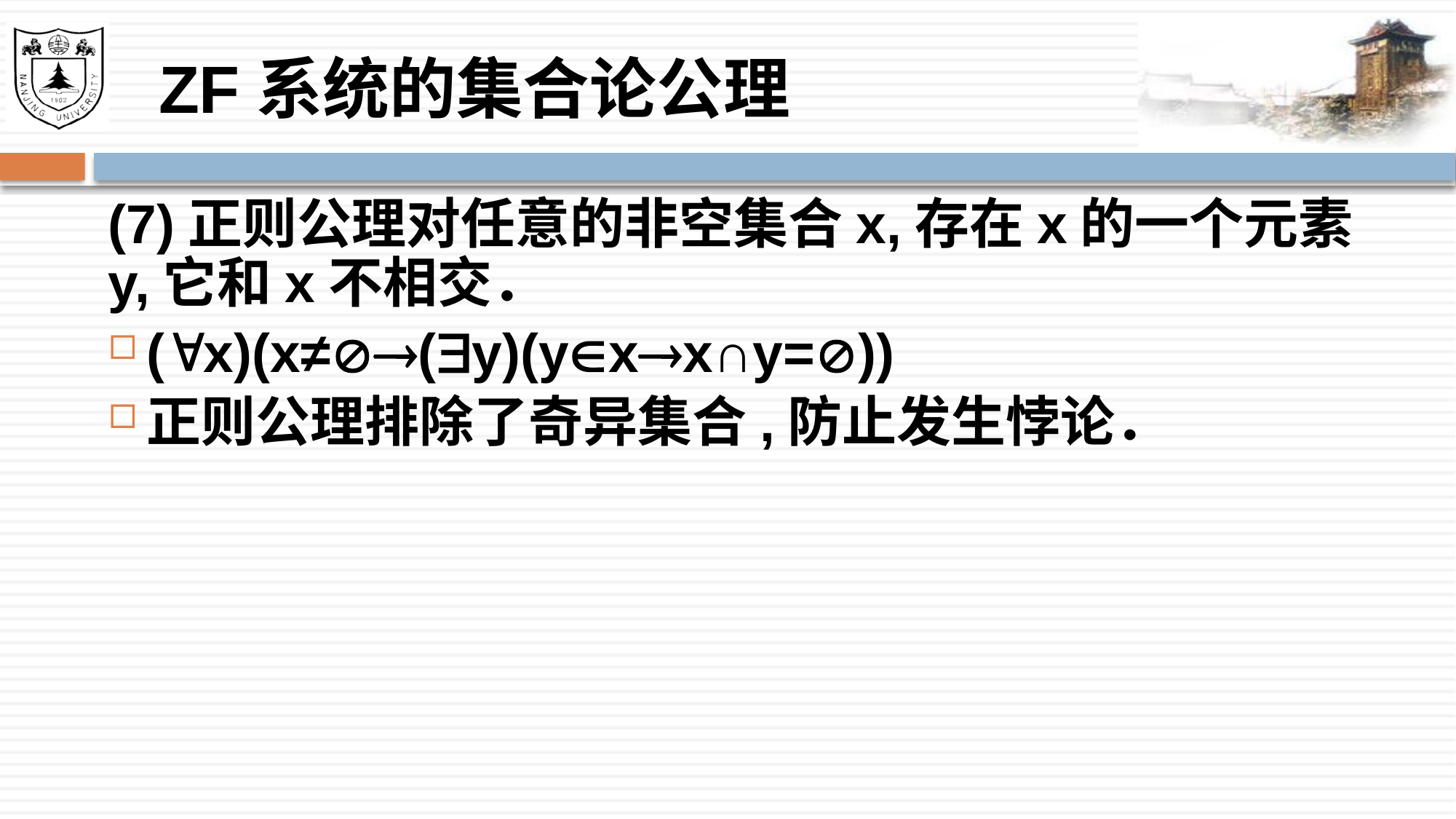

# ZF系统的集合论公理
(7)正则公理对任意的非空集合x,存在x的一个元素y,它和x不相交．
(∀x)(x≠∅→(∃y)(y∈x→x∩y=∅))
正则公理排除了奇异集合,防止发生悖论．